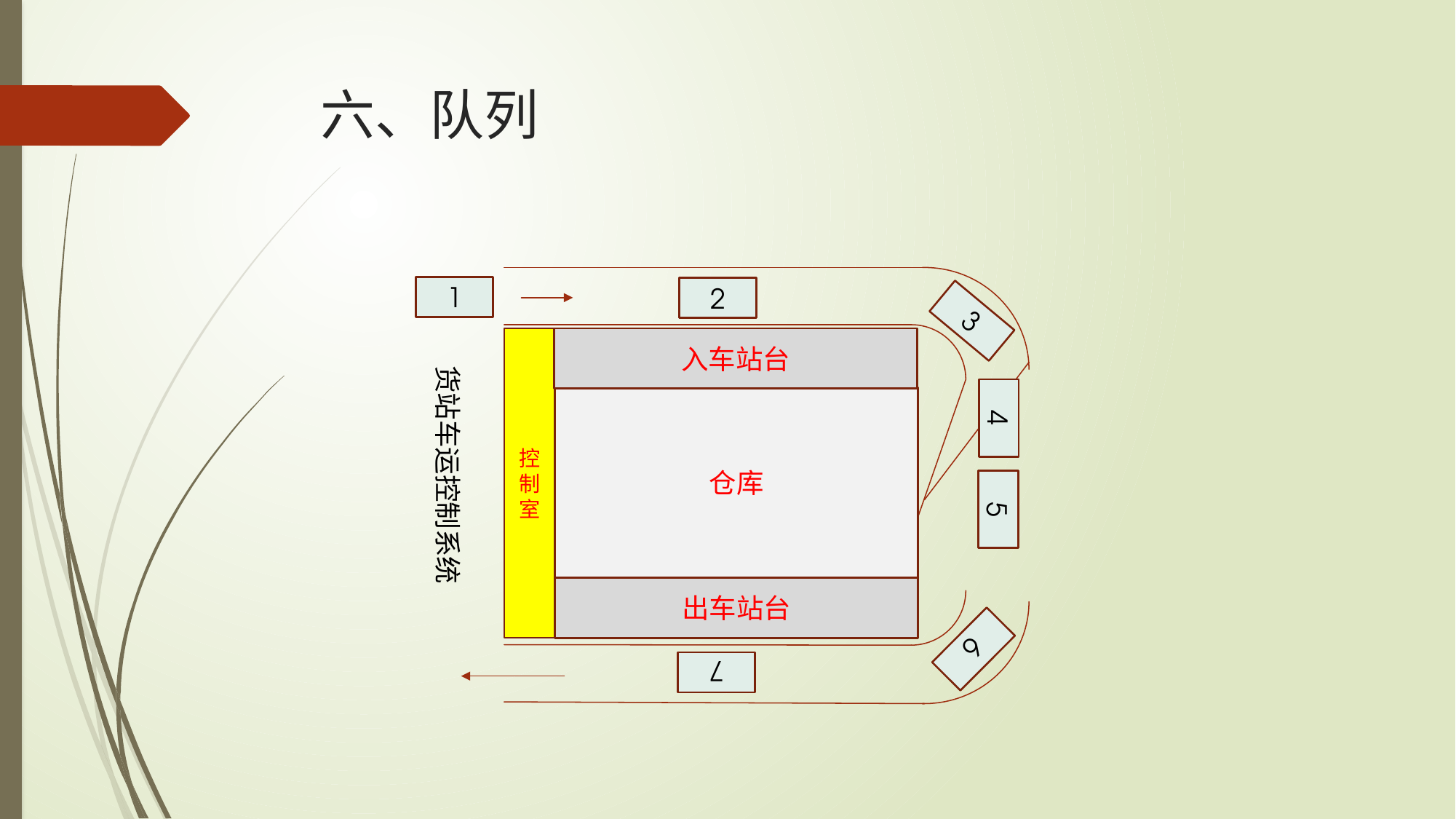

# 六、队列

1
2
3

控制室
入车站台
货站车运控制系统
仓库
4
5

出车站台
6
7